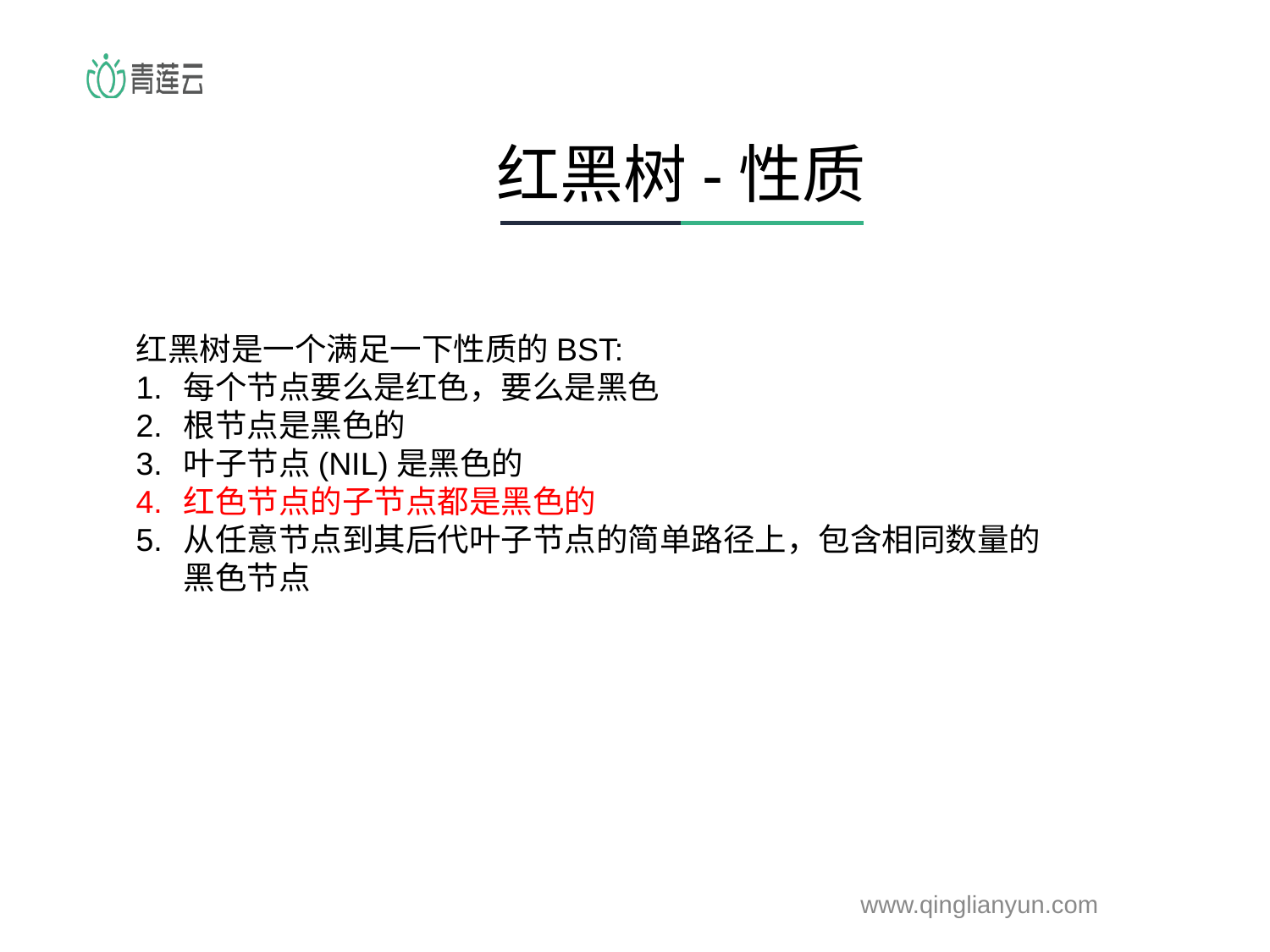

红黑树-性质
红黑树是一个满足一下性质的BST:
每个节点要么是红色，要么是黑色
根节点是黑色的
叶子节点(NIL)是黑色的
红色节点的子节点都是黑色的
从任意节点到其后代叶子节点的简单路径上，包含相同数量的黑色节点